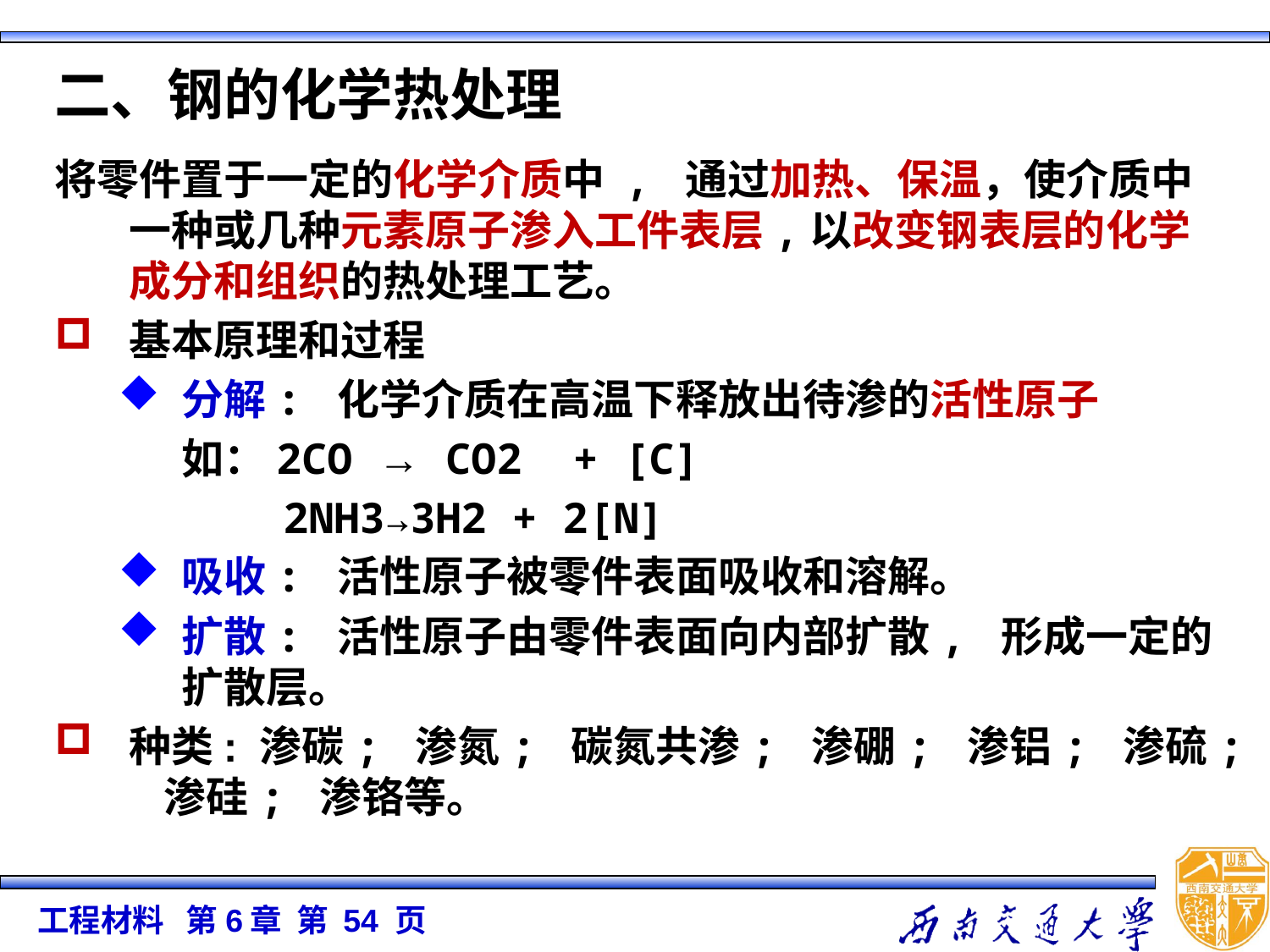

# 二、钢的化学热处理
将零件置于一定的化学介质中 , 通过加热、保温，使介质中一种或几种元素原子渗入工件表层,以改变钢表层的化学成分和组织的热处理工艺。
基本原理和过程
分解: 化学介质在高温下释放出待渗的活性原子
如：2CO → CO2  + [C]
    2NH3→3H2 + 2[N]
吸收: 活性原子被零件表面吸收和溶解。
扩散: 活性原子由零件表面向内部扩散, 形成一定的扩散层。
种类: 渗碳; 渗氮; 碳氮共渗; 渗硼; 渗铝; 渗硫; 渗硅; 渗铬等。